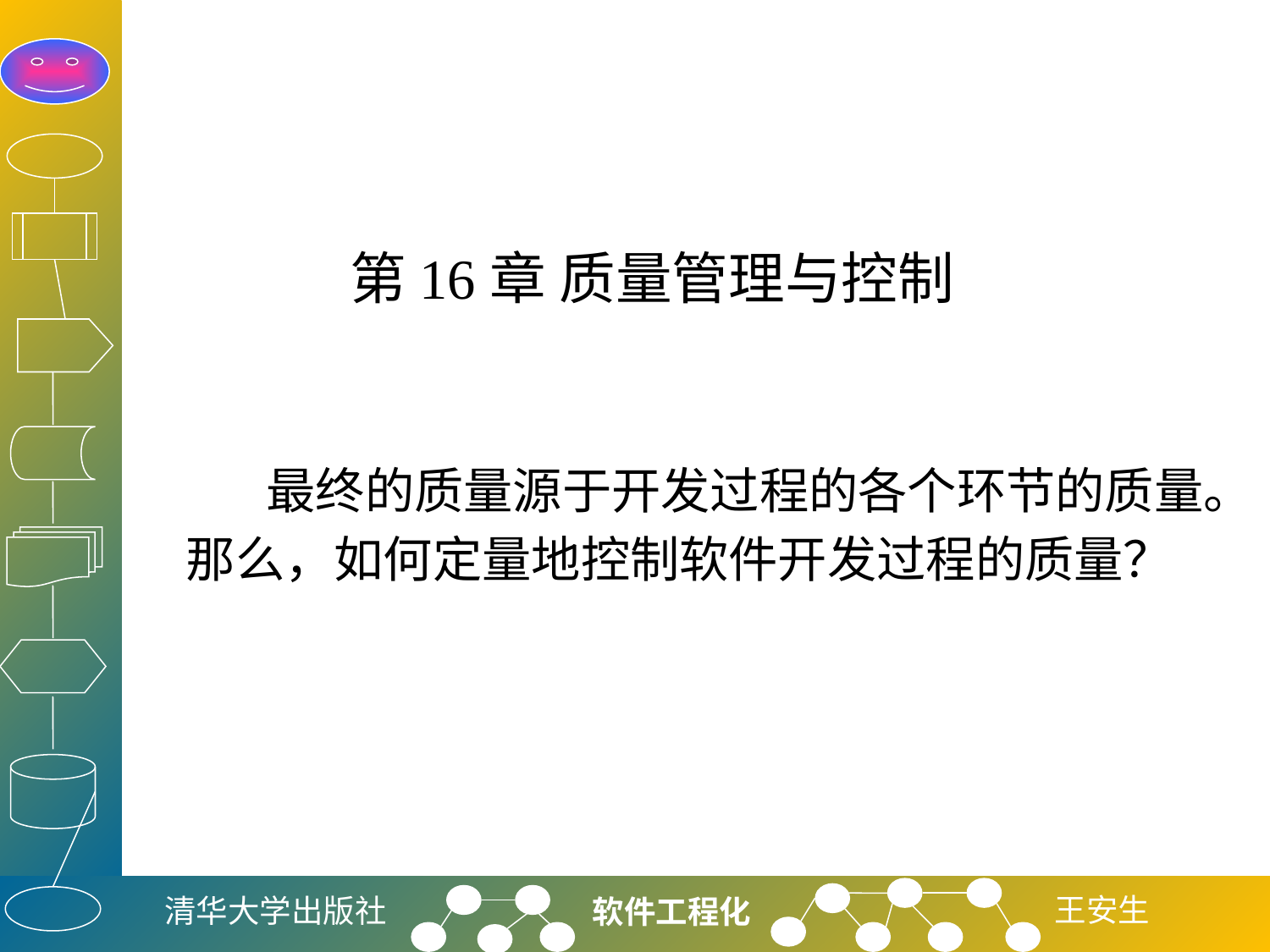

# 第16章 质量管理与控制
         最终的质量源于开发过程的各个环节的质量。
那么，如何定量地控制软件开发过程的质量？